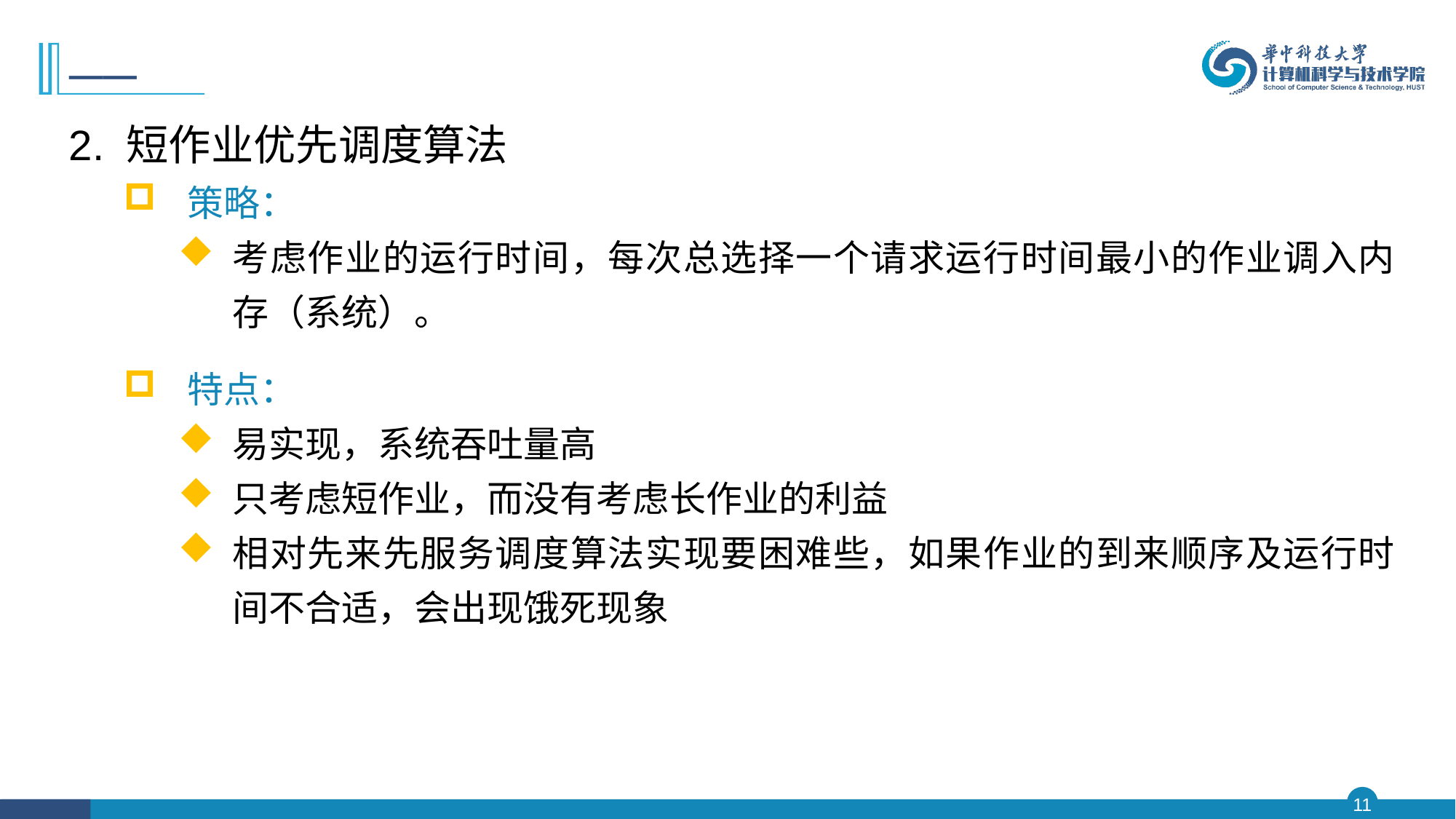

# ——
2. 短作业优先调度算法
策略：
考虑作业的运行时间，每次总选择一个请求运行时间最小的作业调入内存（系统）。

特点：
易实现，系统吞吐量高
只考虑短作业，而没有考虑长作业的利益
相对先来先服务调度算法实现要困难些，如果作业的到来顺序及运行时间不合适，会出现饿死现象